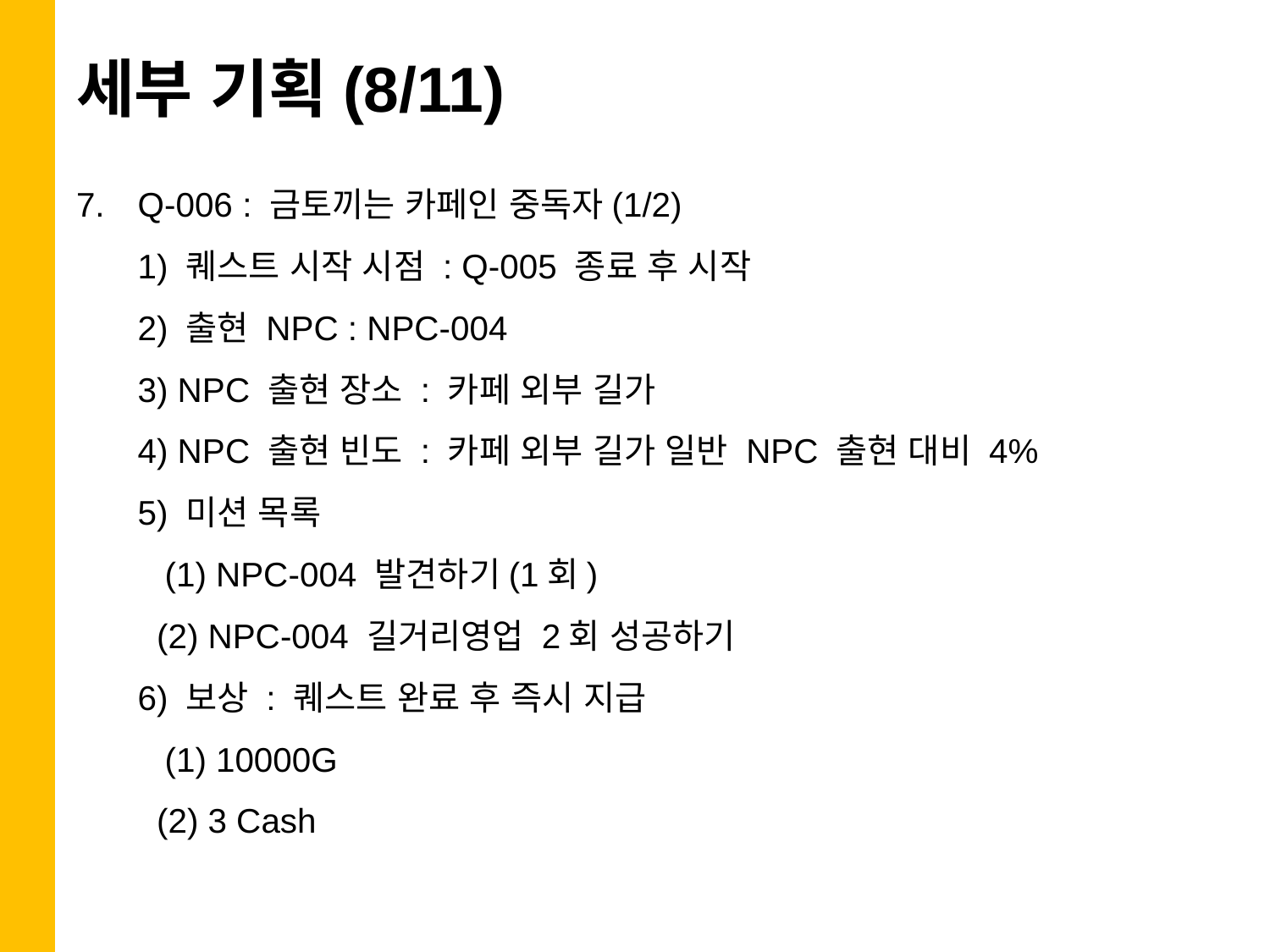

# 세부 기획(8/11)
Q-006 : 금토끼는 카페인 중독자(1/2)
1) 퀘스트 시작 시점 : Q-005 종료 후 시작
2) 출현 NPC : NPC-004
3) NPC 출현 장소 : 카페 외부 길가
4) NPC 출현 빈도 : 카페 외부 길가 일반 NPC 출현 대비 4%
5) 미션 목록
  (1) NPC-004 발견하기(1회)
  (2) NPC-004 길거리영업 2회 성공하기
6) 보상 : 퀘스트 완료 후 즉시 지급
  (1) 10000G
  (2) 3 Cash